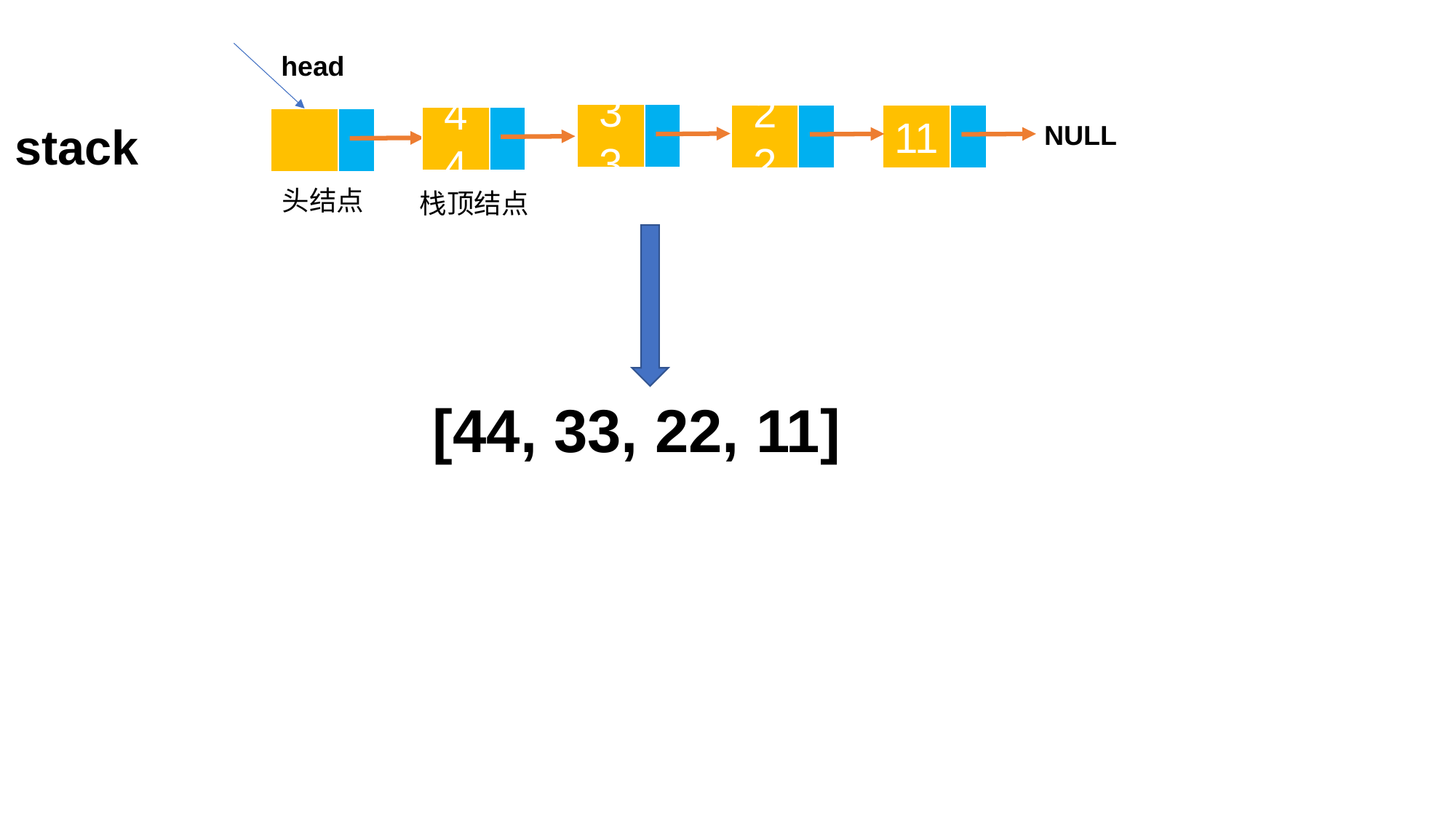

head
33

22

11

44

stack
NULL
头结点
栈顶结点

[44, 33, 22, 11]